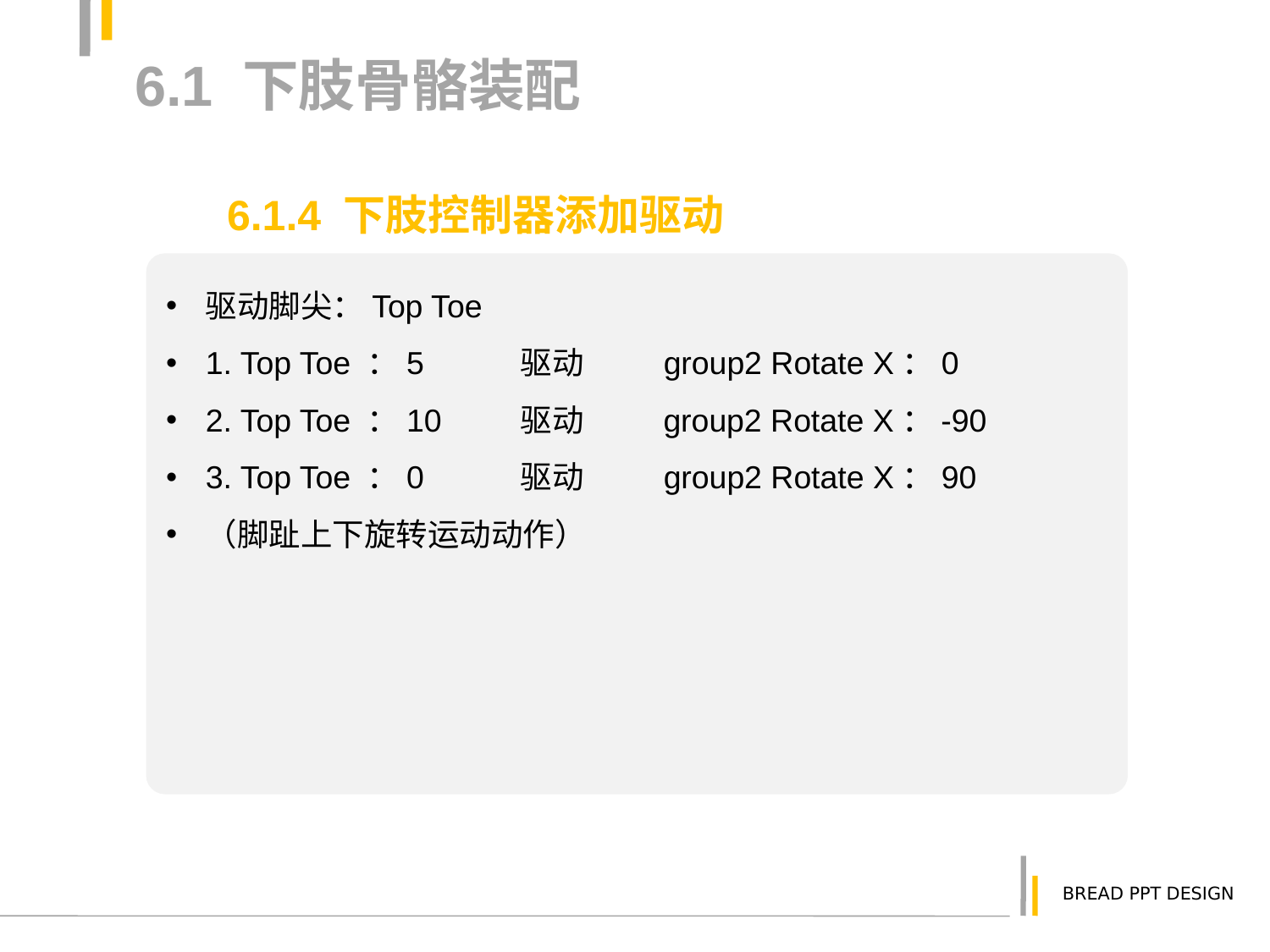

6.1 下肢骨骼装配
6.1.4 下肢控制器添加驱动
驱动脚尖：Top Toe
1. Top Toe ：5          驱动          group2 Rotate X：0
2. Top Toe ：10        驱动          group2 Rotate X：-90
3. Top Toe ：0          驱动          group2 Rotate X：90
（脚趾上下旋转运动动作）